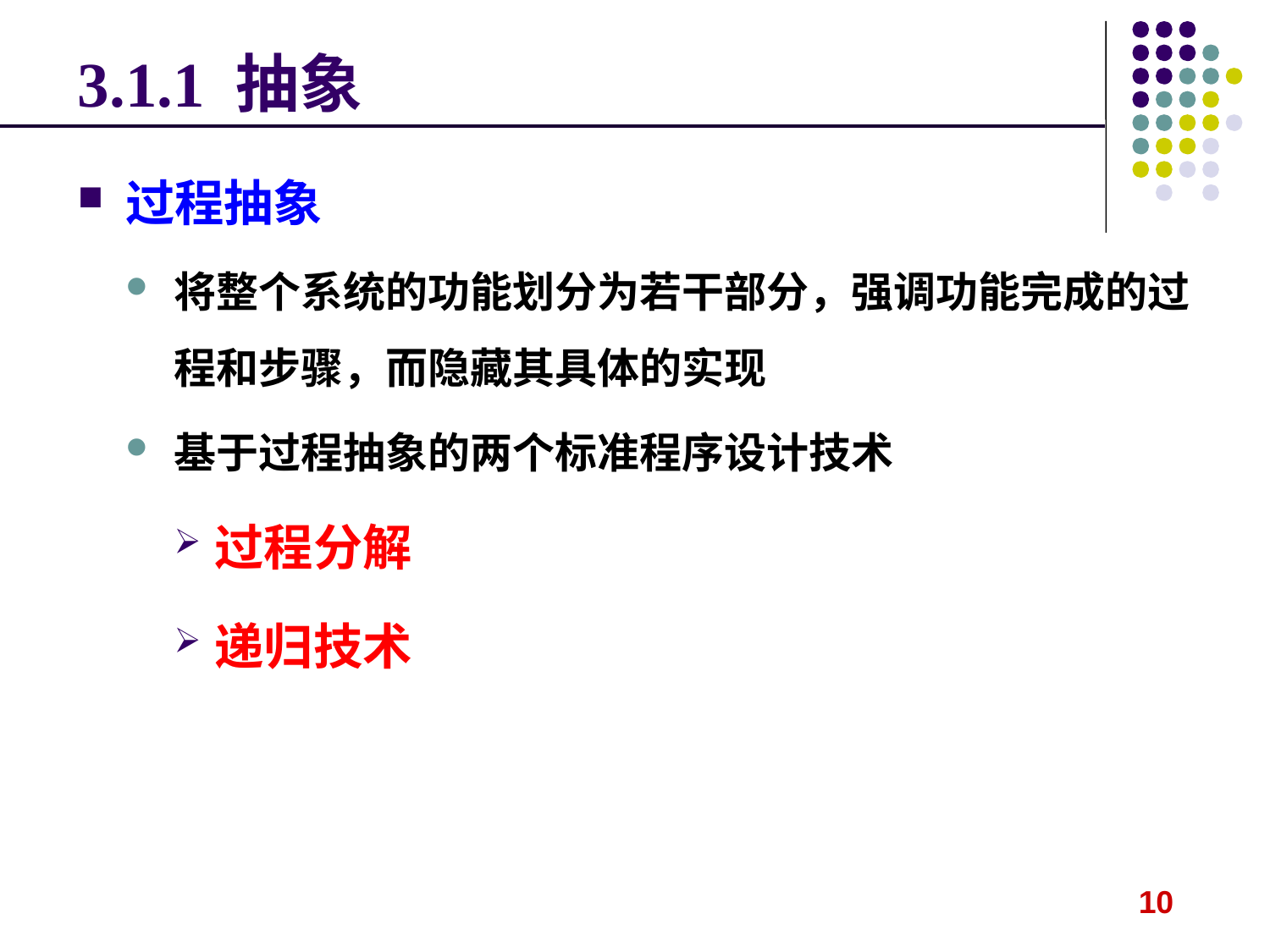

# 3.1.1 抽象
过程抽象
将整个系统的功能划分为若干部分，强调功能完成的过程和步骤，而隐藏其具体的实现
基于过程抽象的两个标准程序设计技术
过程分解
递归技术